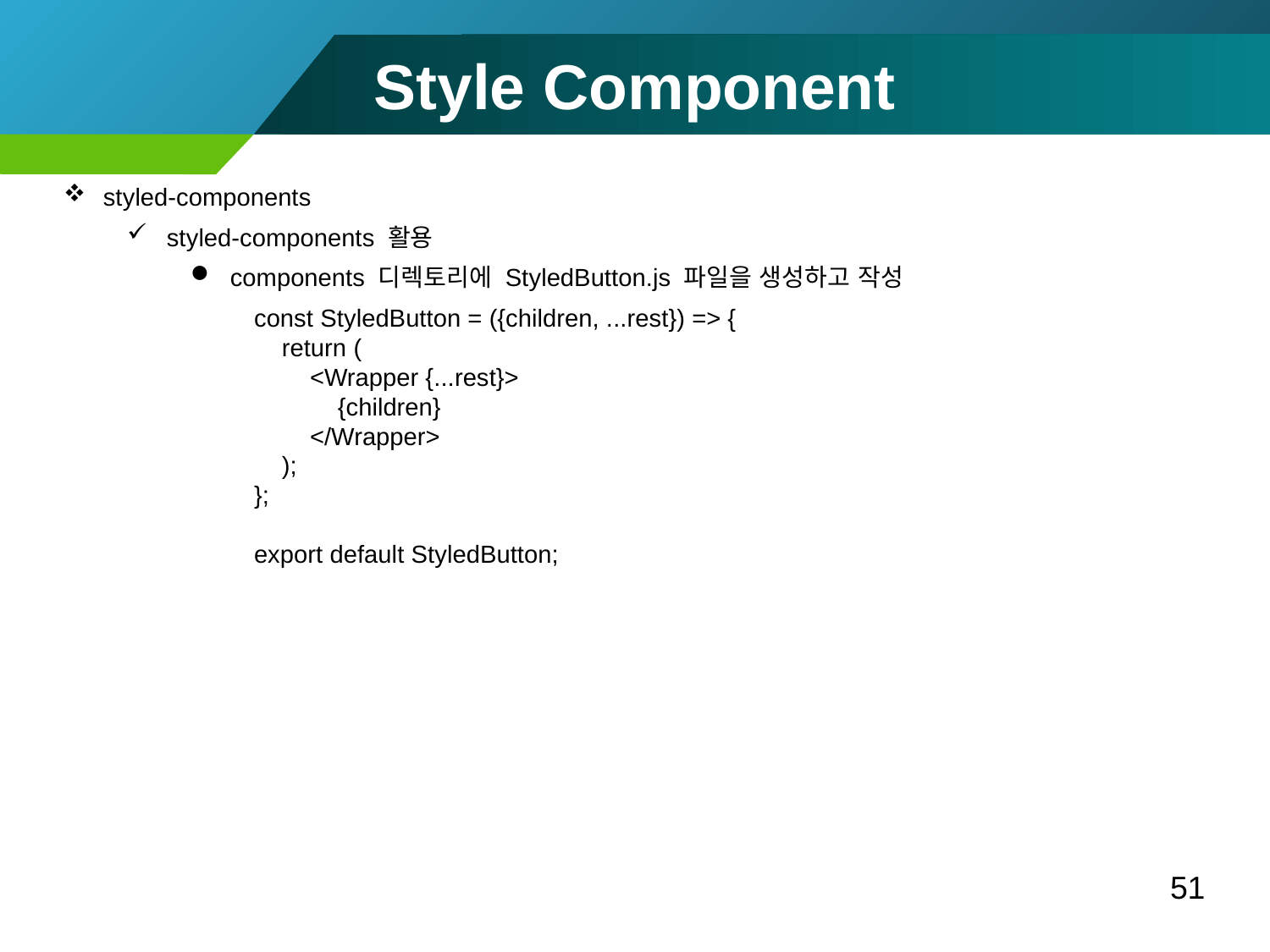

Style Component
styled-components
styled-components 활용
components 디렉토리에 StyledButton.js 파일을 생성하고 작성
const StyledButton = ({children, ...rest}) => {
    return (
        <Wrapper {...rest}>
            {children}
        </Wrapper>
    );
};

export default StyledButton;

51